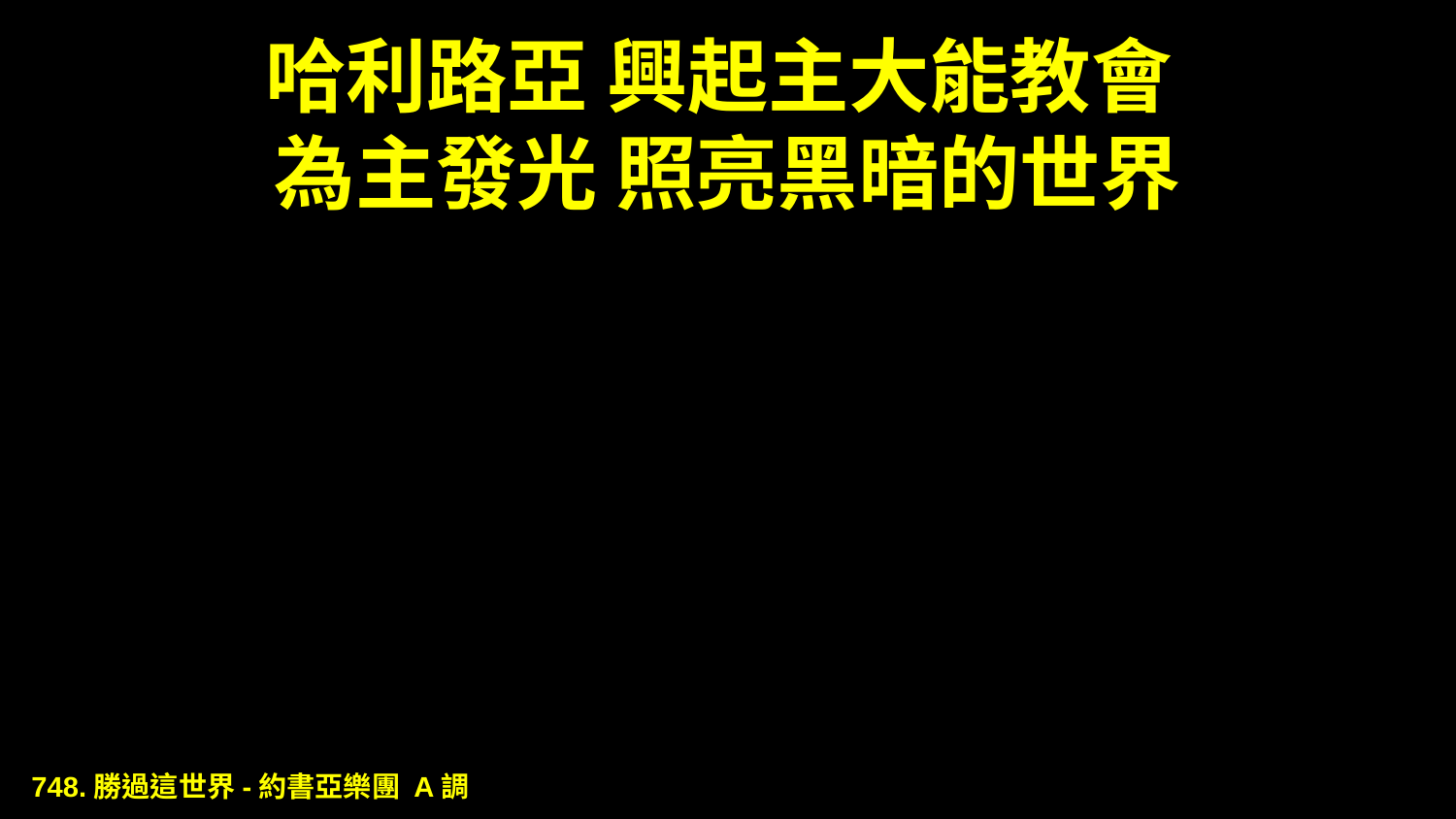

# 哈利路亞 興起主大能教會 為主發光 照亮黑暗的世界
748.勝過這世界-約書亞樂團 A調